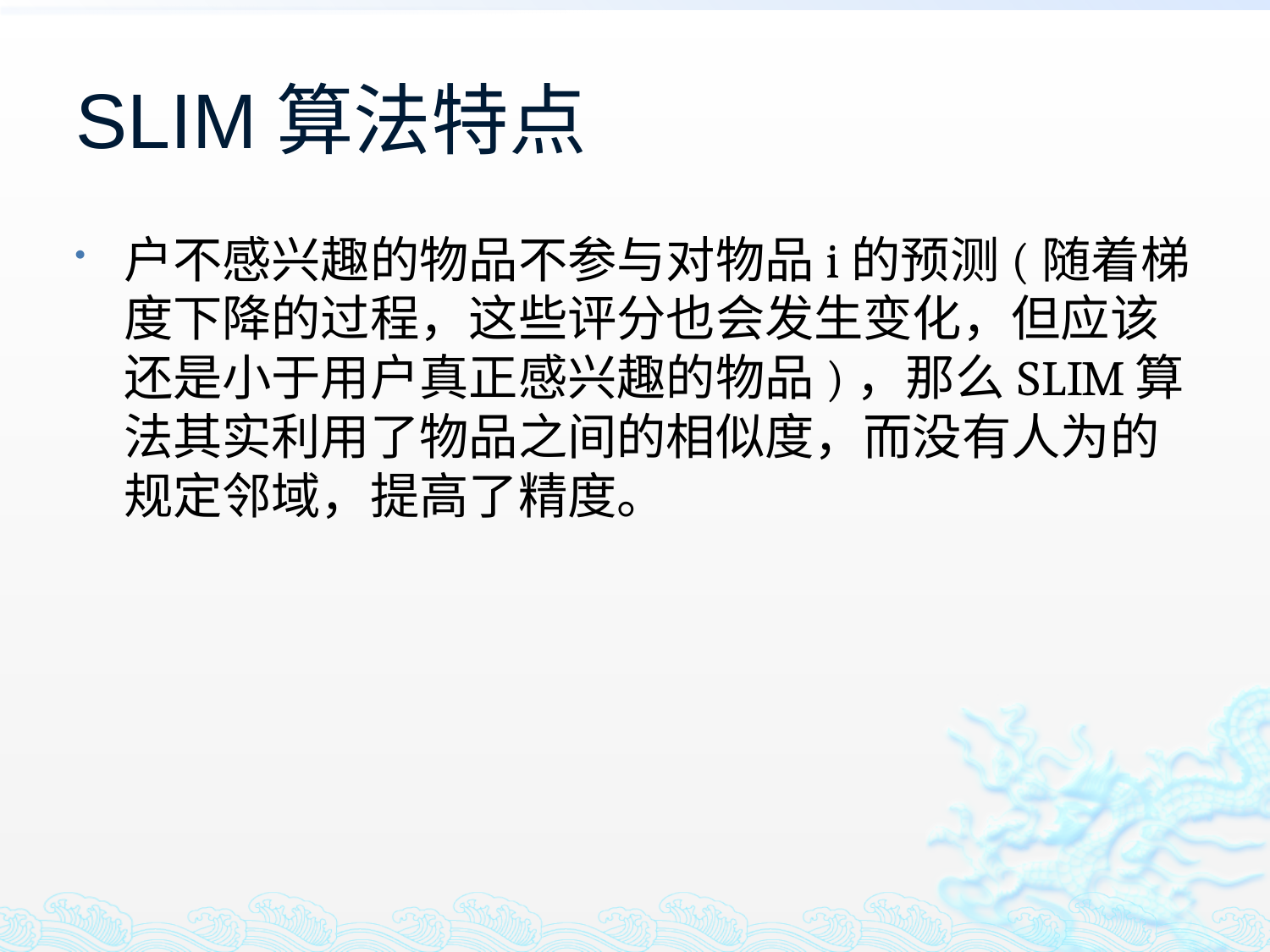

# SLIM算法特点
户不感兴趣的物品不参与对物品i的预测(随着梯度下降的过程，这些评分也会发生变化，但应该还是小于用户真正感兴趣的物品)，那么SLIM算法其实利用了物品之间的相似度，而没有人为的规定邻域，提高了精度。